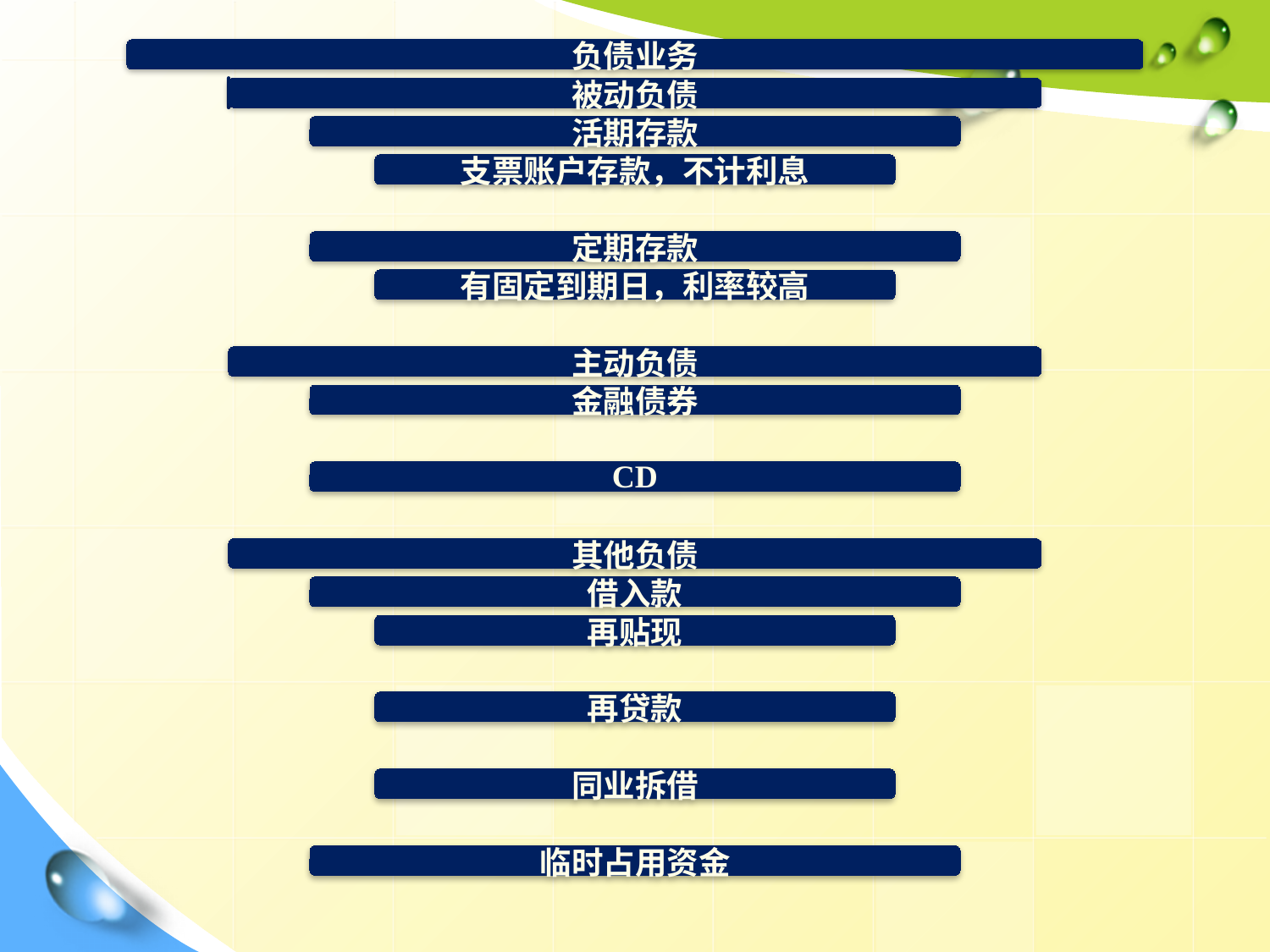

负债业务
被动负债
活期存款
主动负债
金融债券
CD
其他负债
定期存款
支票账户存款，不计利息
有固定到期日，利率较高
借入款
临时占用资金
再贴现
再贷款
同业拆借